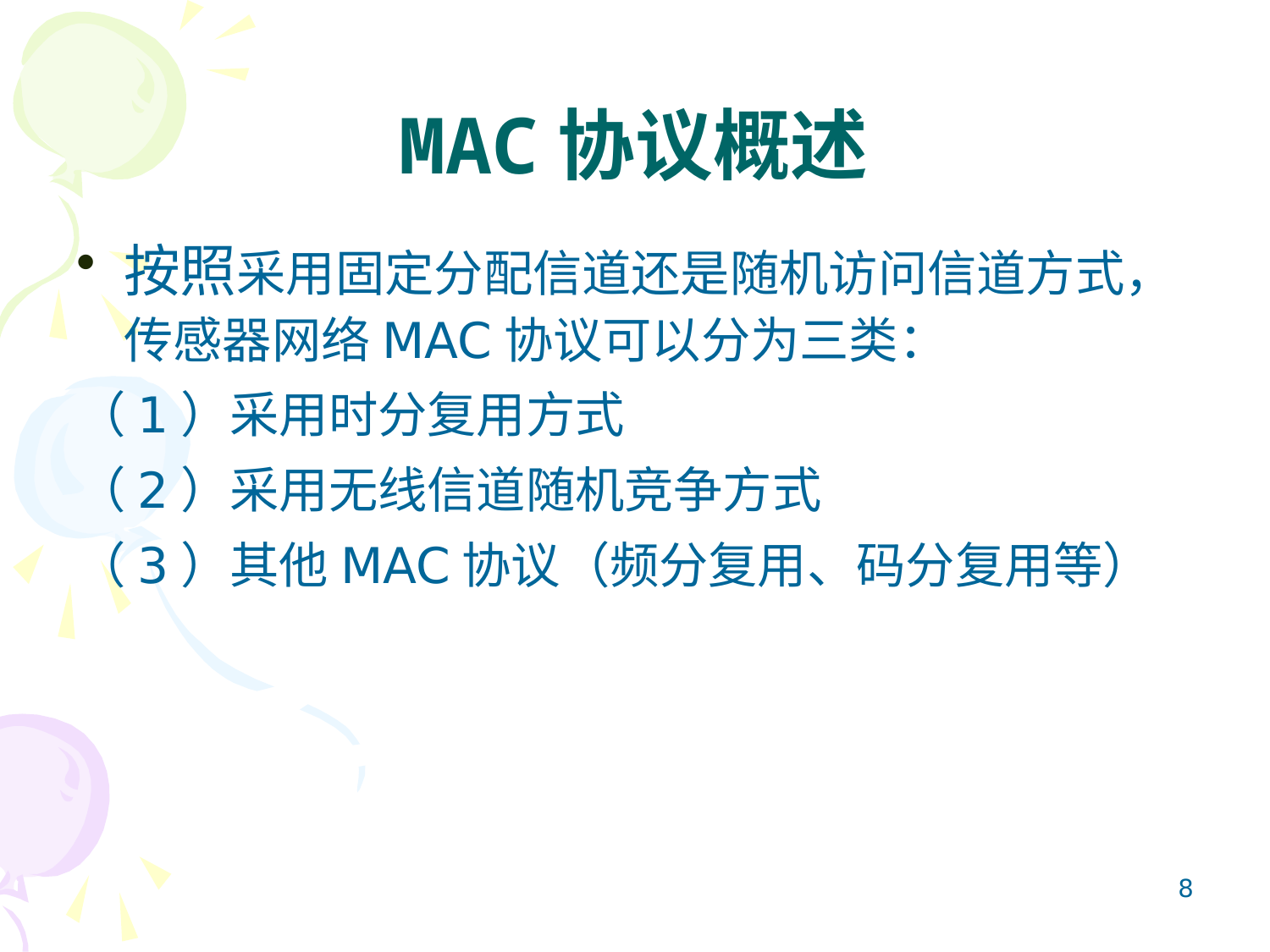

# MAC协议概述
按照采用固定分配信道还是随机访问信道方式，传感器网络MAC协议可以分为三类：
（1）采用时分复用方式
（2）采用无线信道随机竞争方式
（3）其他MAC协议（频分复用、码分复用等）

8